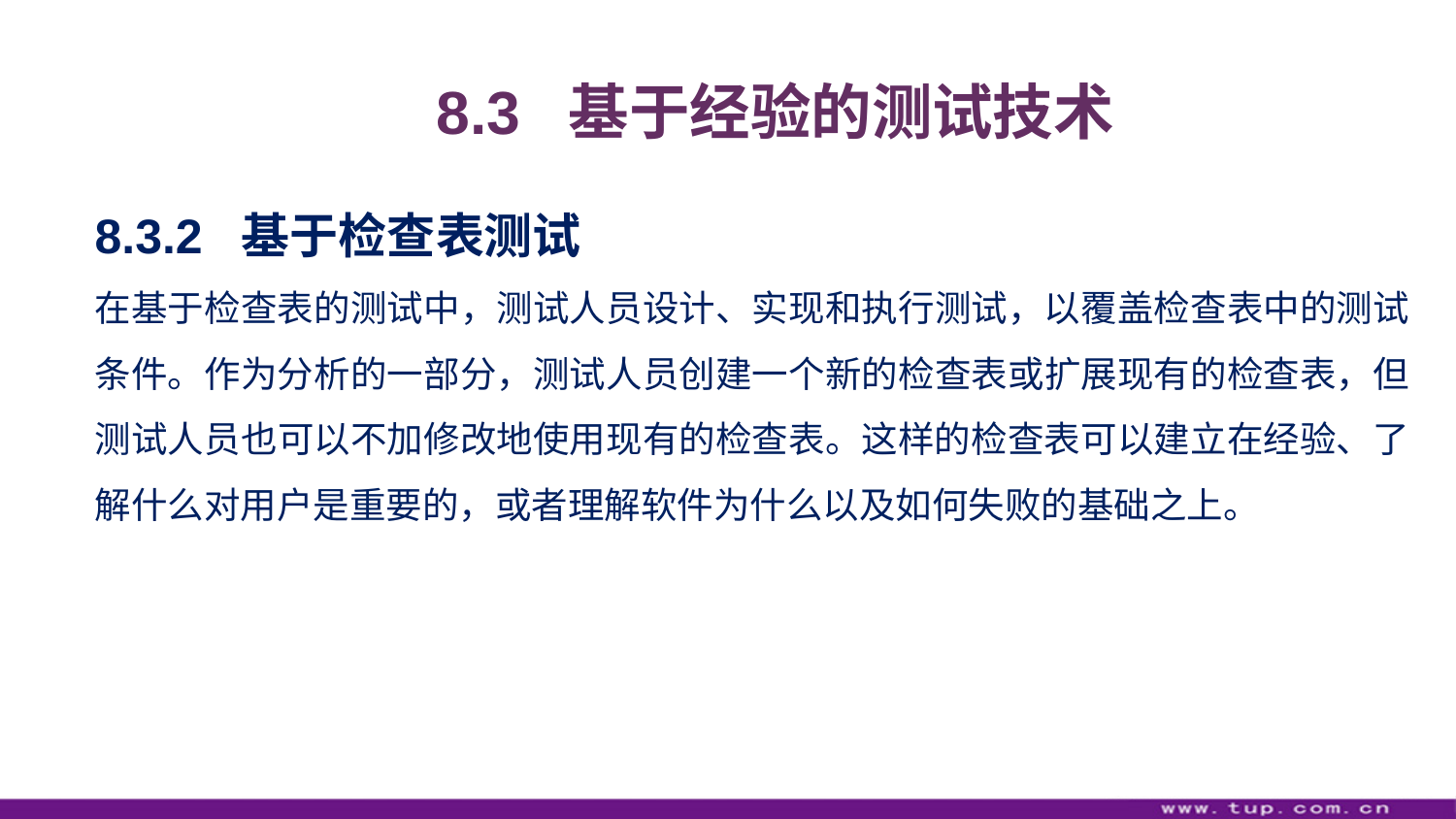

8.3  基于经验的测试技术

8.3.2  基于检查表测试
在基于检查表的测试中，测试人员设计、实现和执行测试，以覆盖检查表中的测试条件。作为分析的一部分，测试人员创建一个新的检查表或扩展现有的检查表，但测试人员也可以不加修改地使用现有的检查表。这样的检查表可以建立在经验、了解什么对用户是重要的，或者理解软件为什么以及如何失败的基础之上。